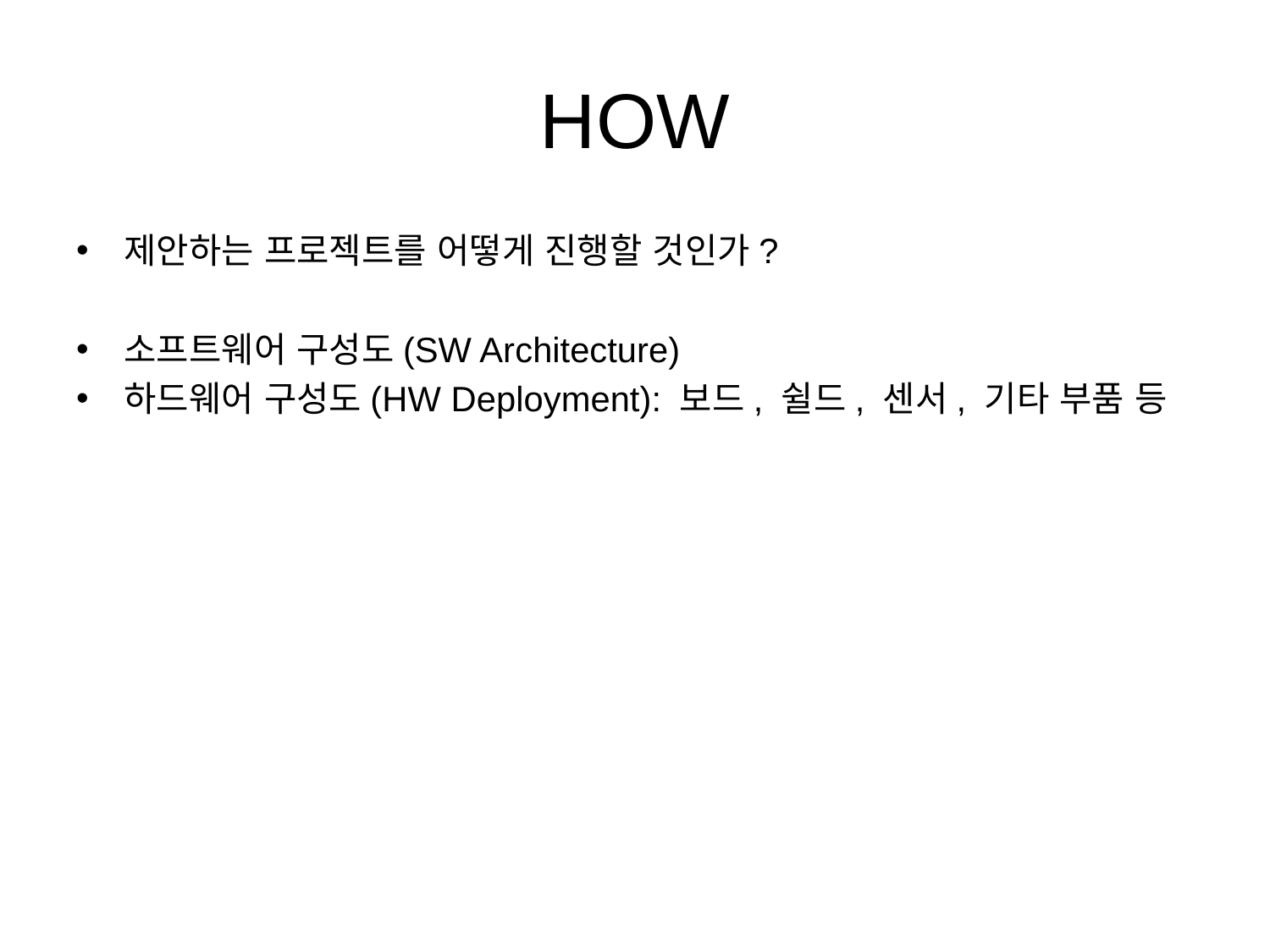

# HOW
제안하는 프로젝트를 어떻게 진행할 것인가?

소프트웨어 구성도(SW Architecture)
하드웨어 구성도(HW Deployment): 보드, 쉴드, 센서, 기타 부품 등